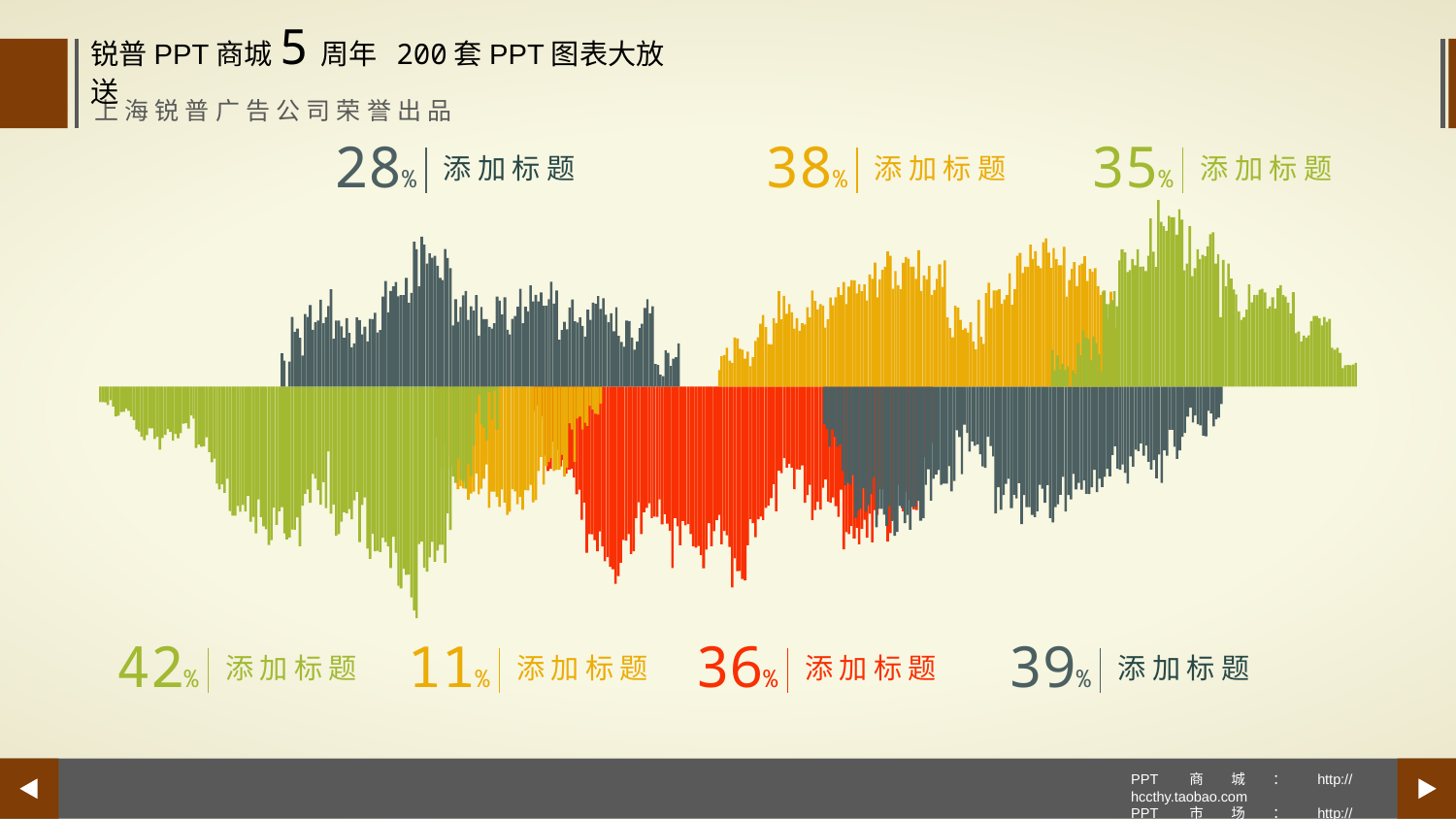

28%
38%
35%
添加标题
添加标题
添加标题

42%
11%
36%
39%
添加标题
添加标题
添加标题
添加标题